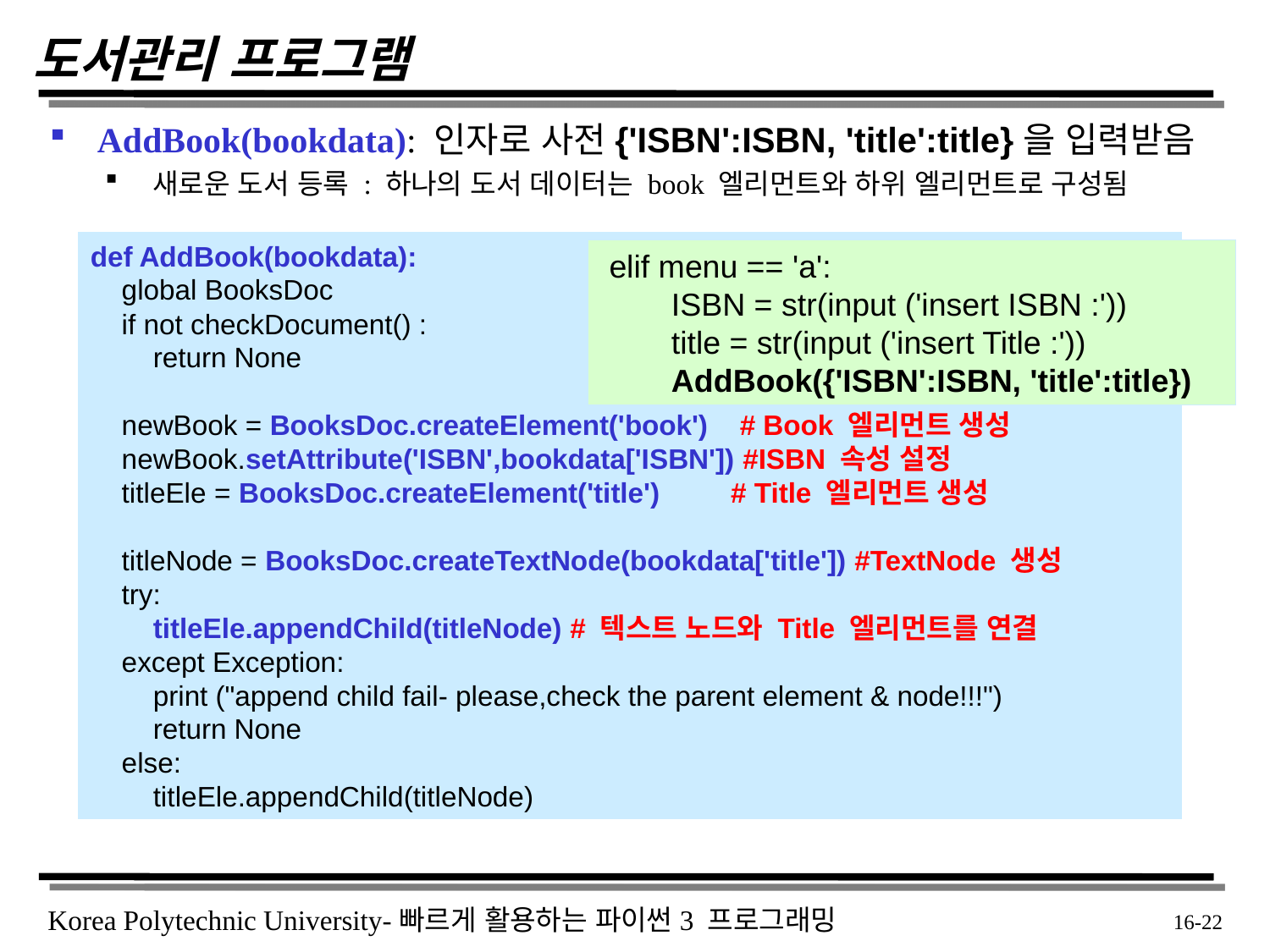

# 도서관리 프로그램
AddBook(bookdata): 인자로 사전{'ISBN':ISBN, 'title':title}을 입력받음
새로운 도서 등록 : 하나의 도서 데이터는 book 엘리먼트와 하위 엘리먼트로 구성됨

def AddBook(bookdata):
    global BooksDoc
    if not checkDocument() :
        return None

    newBook = BooksDoc.createElement('book')    # Book 엘리먼트 생성
    newBook.setAttribute('ISBN',bookdata['ISBN']) #ISBN 속성 설정
    titleEle = BooksDoc.createElement('title')         # Title 엘리먼트 생성

    titleNode = BooksDoc.createTextNode(bookdata['title']) #TextNode 생성
    try:
        titleEle.appendChild(titleNode) # 텍스트 노드와 Title 엘리먼트를 연결
    except Exception:
        print ("append child fail- please,check the parent element & node!!!")
        return None
    else:
        titleEle.appendChild(titleNode)
 elif menu == 'a':
        ISBN = str(input ('insert ISBN :'))
        title = str(input ('insert Title :'))
        AddBook({'ISBN':ISBN, 'title':title})
 16-22